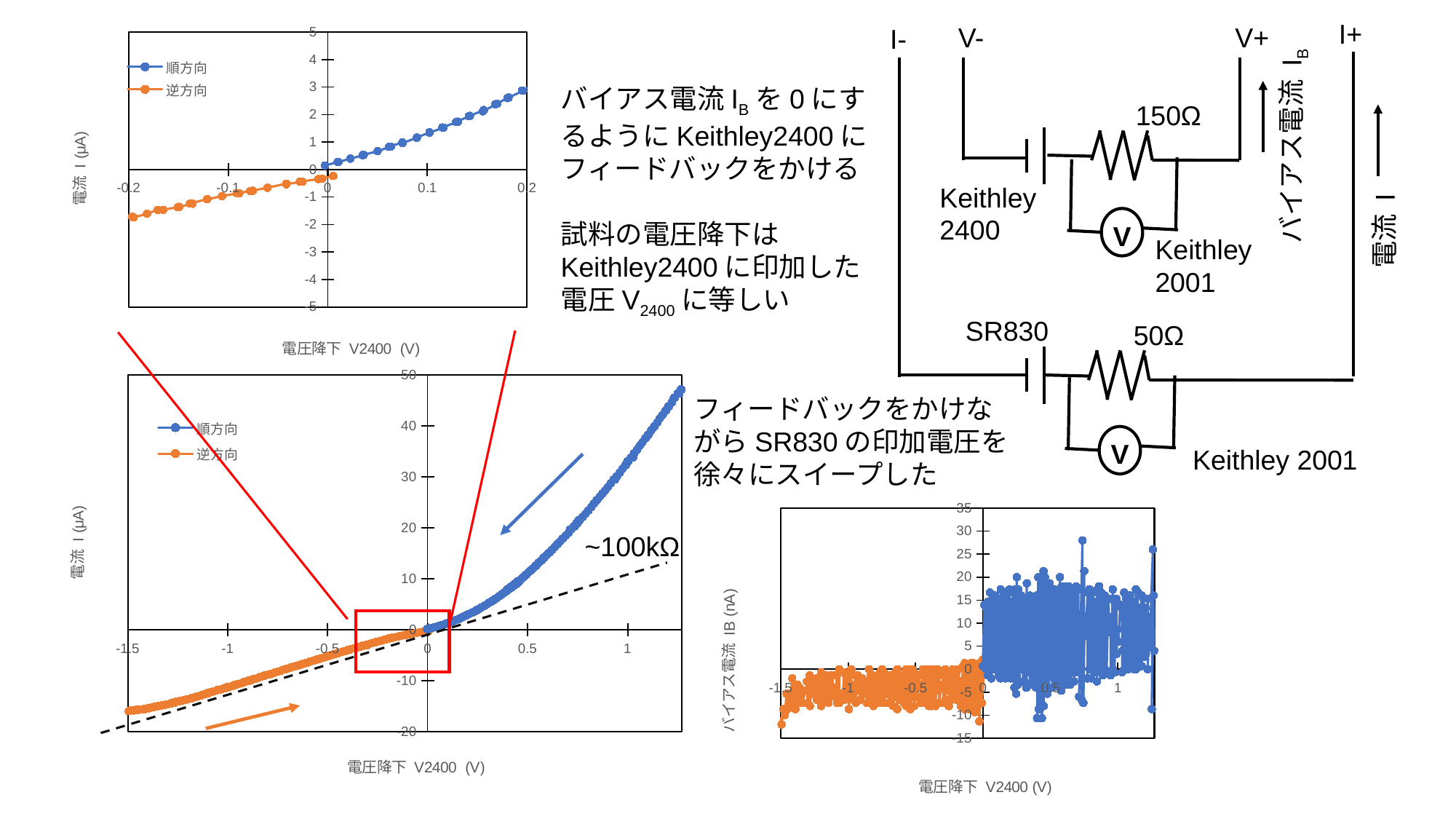

### Chart

| Category | 順方向 | 逆方向 |
|---|---|---|
I+
V-
V+
I-
バイアス電流IBを0にするようにKeithley2400にフィードバックをかける

試料の電圧降下はKeithley2400に印加した電圧V2400に等しい
150Ω
バイアス電流 IB
Keithley
2400
電流 I

V
Keithley
2001
SR830
50Ω

### Chart

| Category | 順方向 | 逆方向 |
|---|---|---|
フィードバックをかけながらSR830の印加電圧を徐々にスイープした

V
Keithley 2001

### Chart

| Category | 順方向 | 逆方向 |
|---|---|---|
~100kΩ